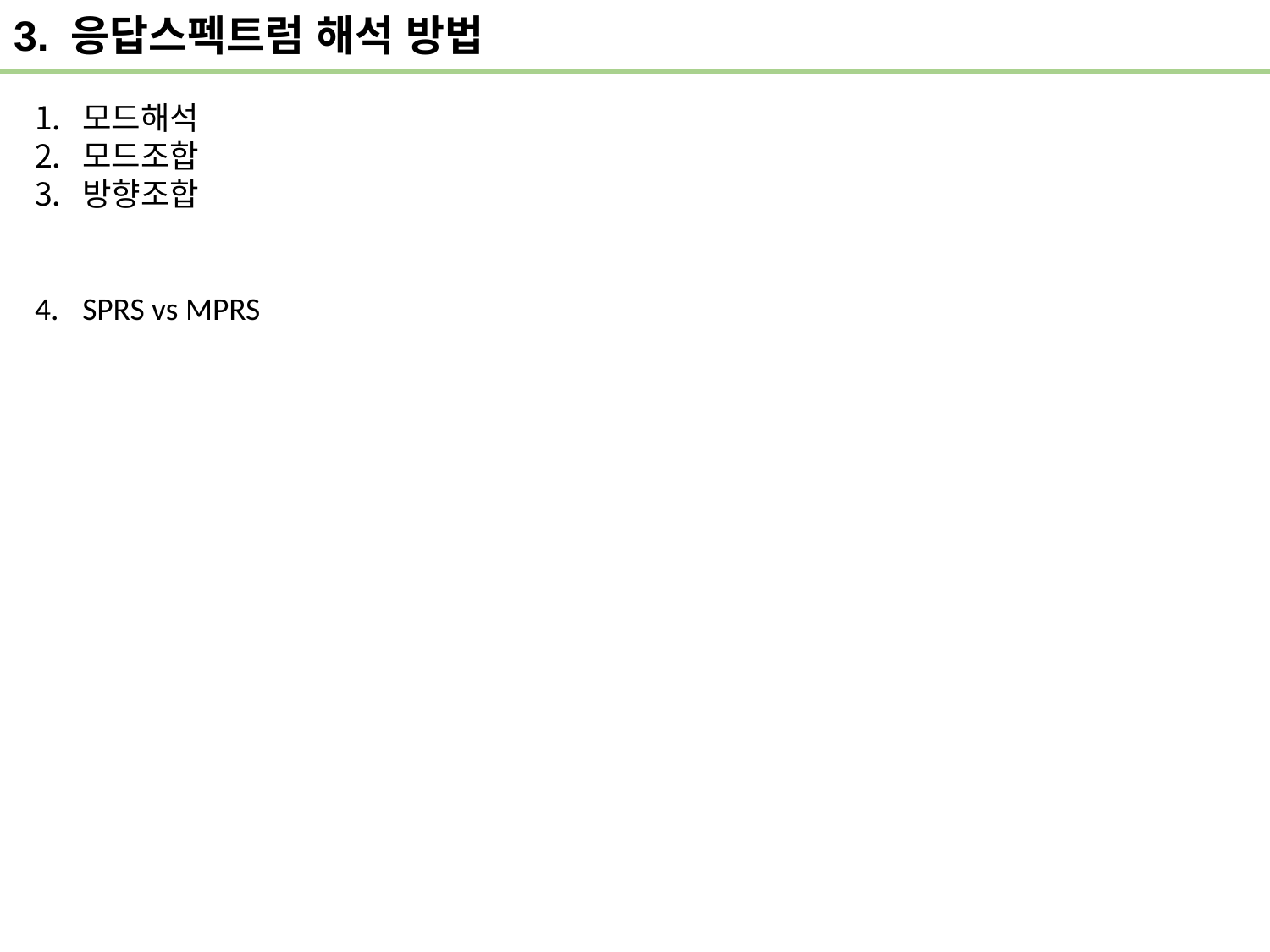

3. 응답스펙트럼 해석 방법

모드해석
모드조합
방향조합

SPRS vs MPRS